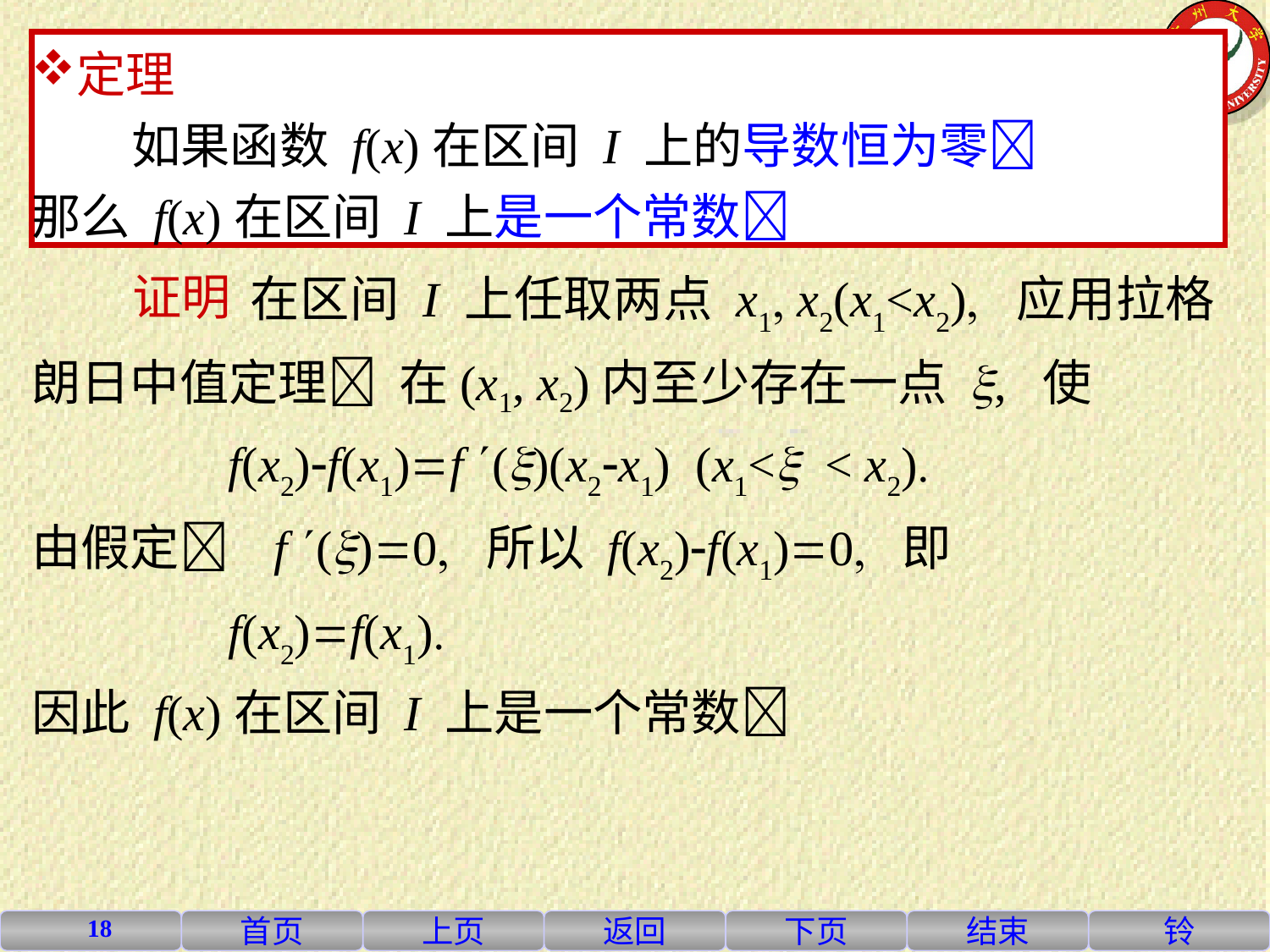

定理
        如果函数 f(x)在区间 I 上的导数恒为零,
那么 f(x)在区间 I 上是一个常数.
                  在区间 I 上任取两点 x1, x2(x1<x2),  应用拉格朗日中值定理,  在(x1, x2)内至少存在一点 ξ,  使
                f(x2)−f(x1)=f ′(ξ)(x2−x1)  (x1<ξ < x2).
由假定,   f ′(ξ)=0,  所以 f(x2)−f(x1)=0,  即
                f(x2)=f(x1).
因此 f(x)在区间 I 上是一个常数.
        证明
18